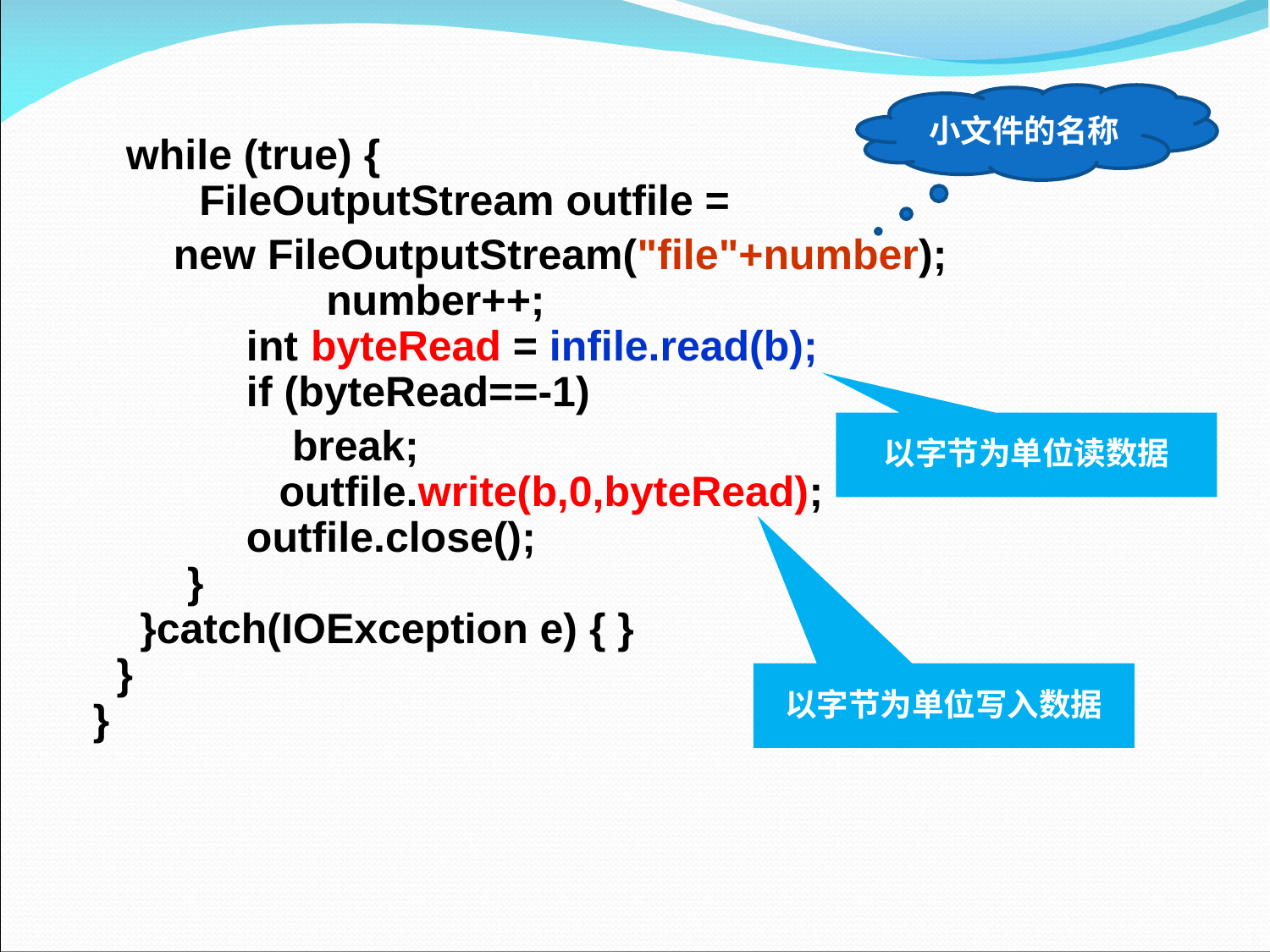

小文件的名称
      while (true) {
         FileOutputStream outfile =
          new FileOutputStream("file"+number);
	         number++;
             int byteRead = infile.read(b);
             if (byteRead==-1)
                    break;
 	     outfile.write(b,0,byteRead);
             outfile.close();
        }
    }catch(IOException e) { }
  }
}
以字节为单位读数据
以字节为单位写入数据